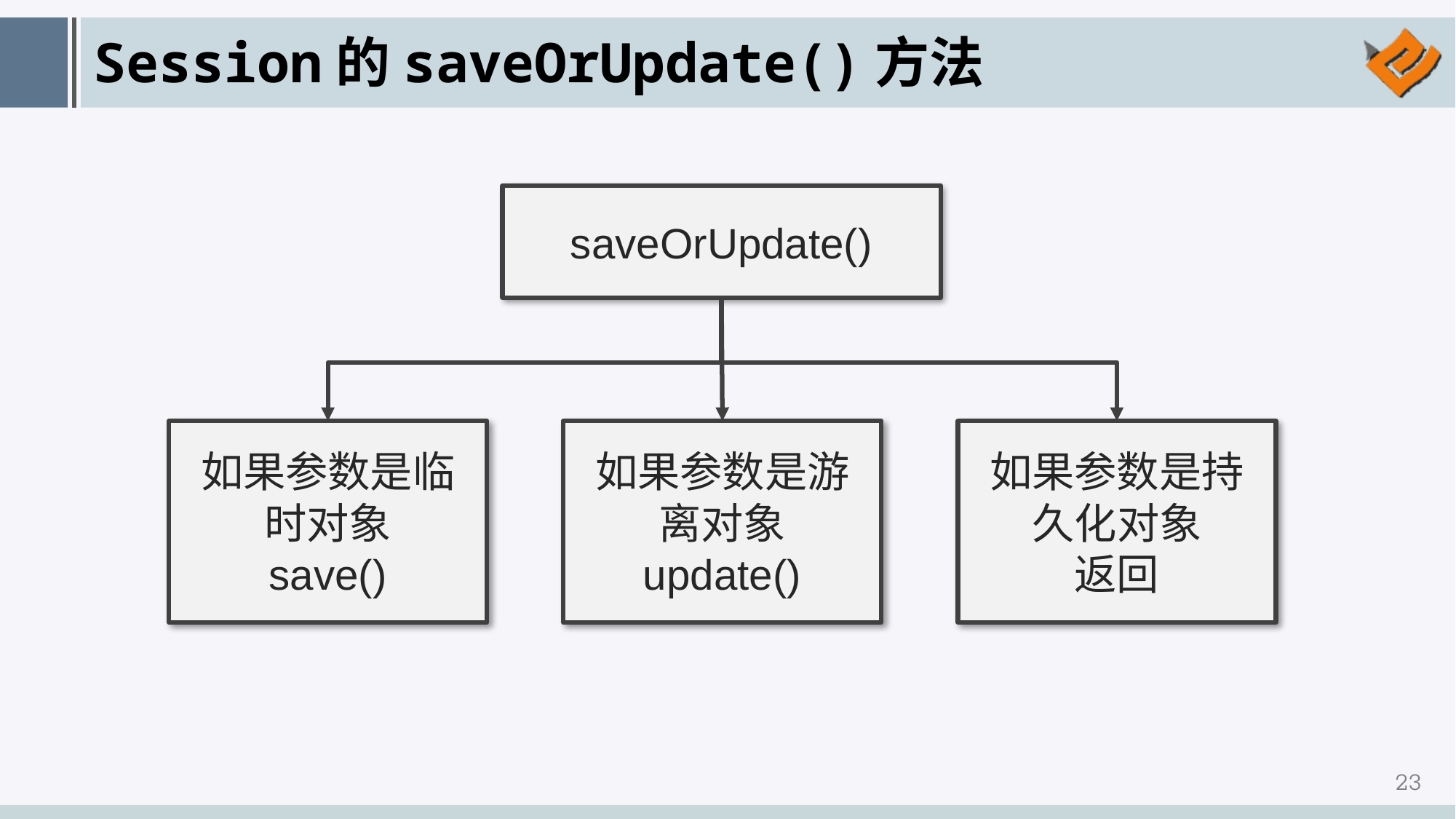

# Session的saveOrUpdate()方法
saveOrUpdate()
如果参数是临时对象
save()
如果参数是游离对象
update()
如果参数是持久化对象
返回